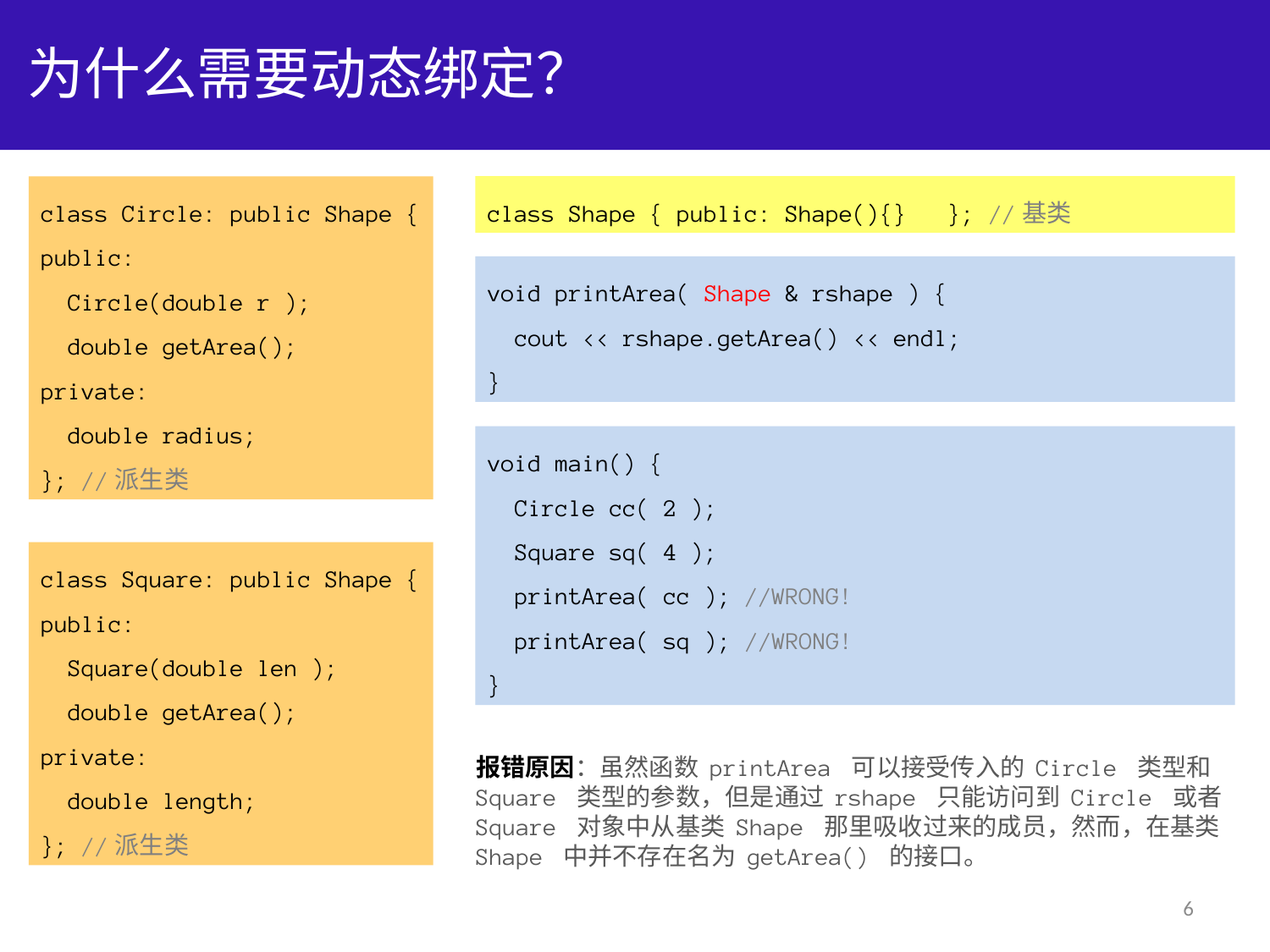

# 为什么需要动态绑定？
class Shape { public: Shape(){}   }; //基类
class Circle: public Shape {
public:
  Circle(double r );
  double getArea();
private:
  double radius;
}; //派生类
void printArea( Shape & rshape ) {
  cout << rshape.getArea() << endl;
}
void main() {
  Circle cc( 2 );
  Square sq( 4 );
  printArea( cc ); //WRONG!
  printArea( sq ); //WRONG!
}
class Square: public Shape {
public:
  Square(double len );
  double getArea();
private:
  double length;
}; //派生类
报错原因：虽然函数 printArea 可以接受传入的 Circle 类型和
Square 类型的参数，但是通过 rshape 只能访问到 Circle 或者
Square 对象中从基类 Shape 那里吸收过来的成员，然而，在基类
Shape 中并不存在名为 getArea() 的接口。
6